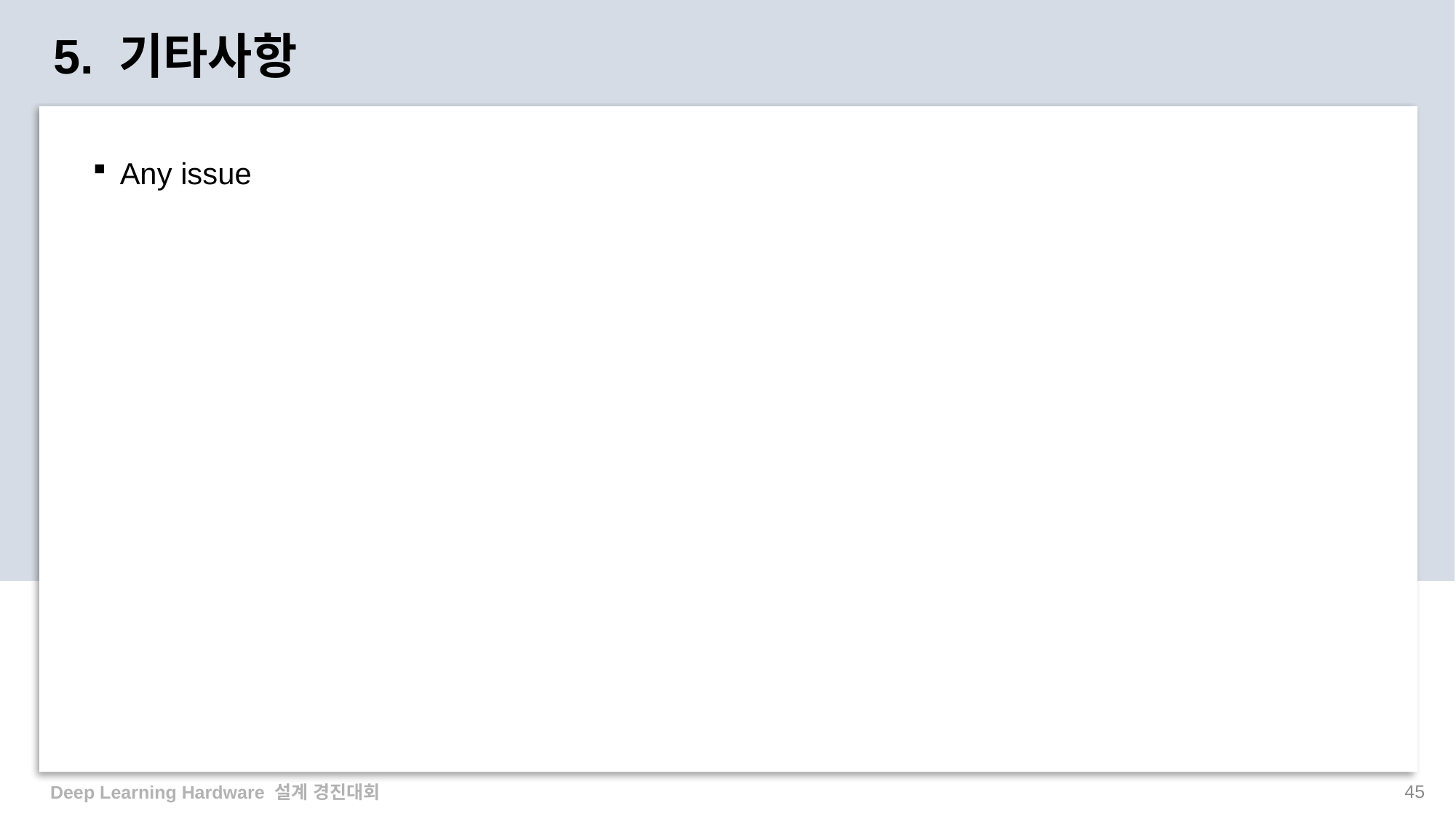

5. 기타사항
Any issue

45
Deep Learning Hardware 설계 경진대회